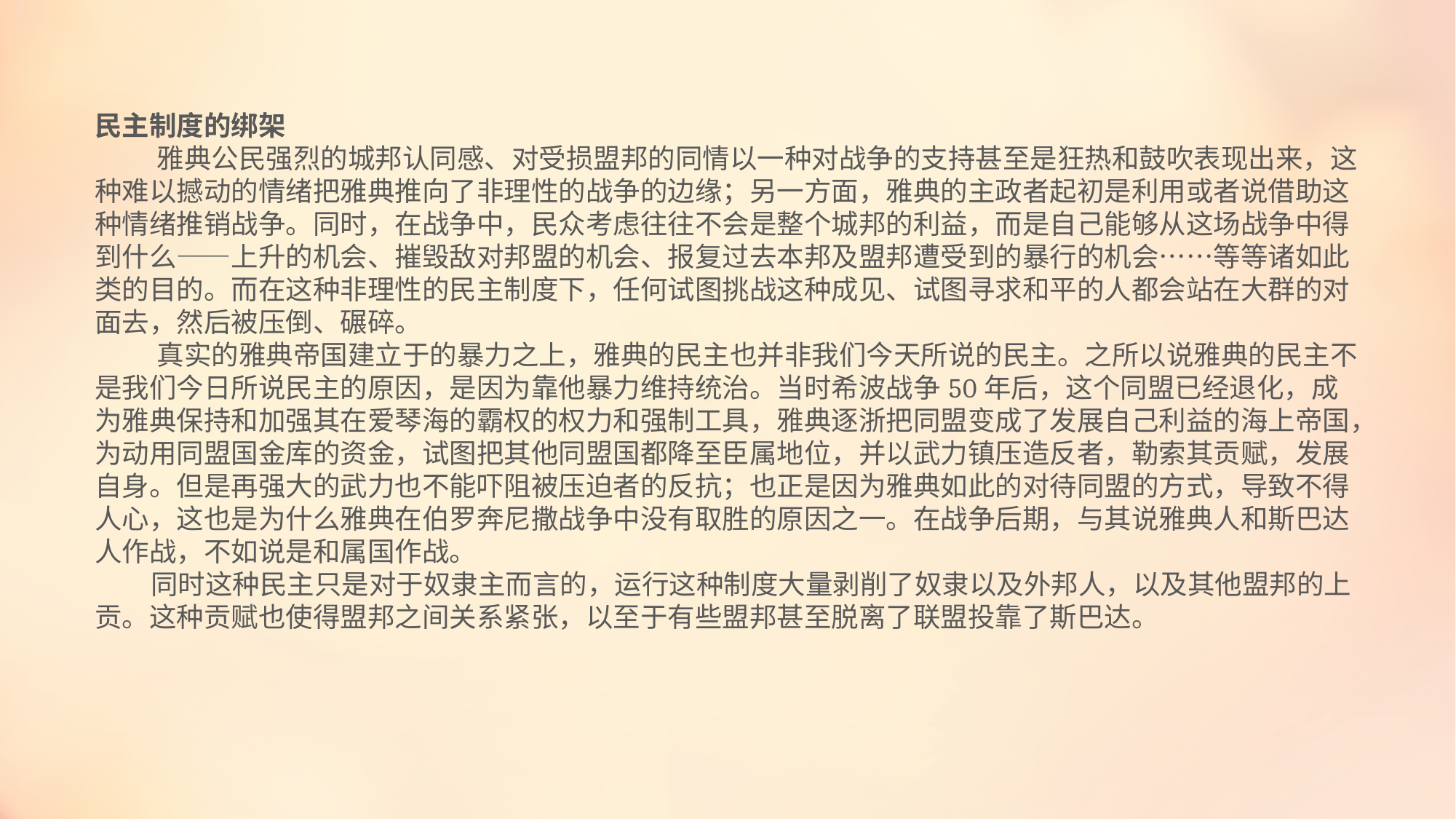

民主制度的绑架
         雅典公民强烈的城邦认同感、对受损盟邦的同情以一种对战争的支持甚至是狂热和鼓吹表现出来，这种难以撼动的情绪把雅典推向了非理性的战争的边缘；另一方面，雅典的主政者起初是利用或者说借助这种情绪推销战争。同时，在战争中，民众考虑往往不会是整个城邦的利益，而是自己能够从这场战争中得到什么——上升的机会、摧毁敌对邦盟的机会、报复过去本邦及盟邦遭受到的暴行的机会……等等诸如此类的目的。而在这种非理性的民主制度下，任何试图挑战这种成见、试图寻求和平的人都会站在大群的对面去，然后被压倒、碾碎。
         真实的雅典帝国建立于的暴力之上，雅典的民主也并非我们今天所说的民主。之所以说雅典的民主不是我们今日所说民主的原因，是因为靠他暴力维持统治。当时希波战争50年后，这个同盟已经退化，成为雅典保持和加强其在爱琴海的霸权的权力和强制工具，雅典逐浙把同盟变成了发展自己利益的海上帝国，为动用同盟国金库的资金，试图把其他同盟国都降至臣属地位，并以武力镇压造反者，勒索其贡赋，发展自身。但是再强大的武力也不能吓阻被压迫者的反抗；也正是因为雅典如此的对待同盟的方式，导致不得人心，这也是为什么雅典在伯罗奔尼撒战争中没有取胜的原因之一。在战争后期，与其说雅典人和斯巴达人作战，不如说是和属国作战。
        同时这种民主只是对于奴隶主而言的，运行这种制度大量剥削了奴隶以及外邦人，以及其他盟邦的上贡。这种贡赋也使得盟邦之间关系紧张，以至于有些盟邦甚至脱离了联盟投靠了斯巴达。